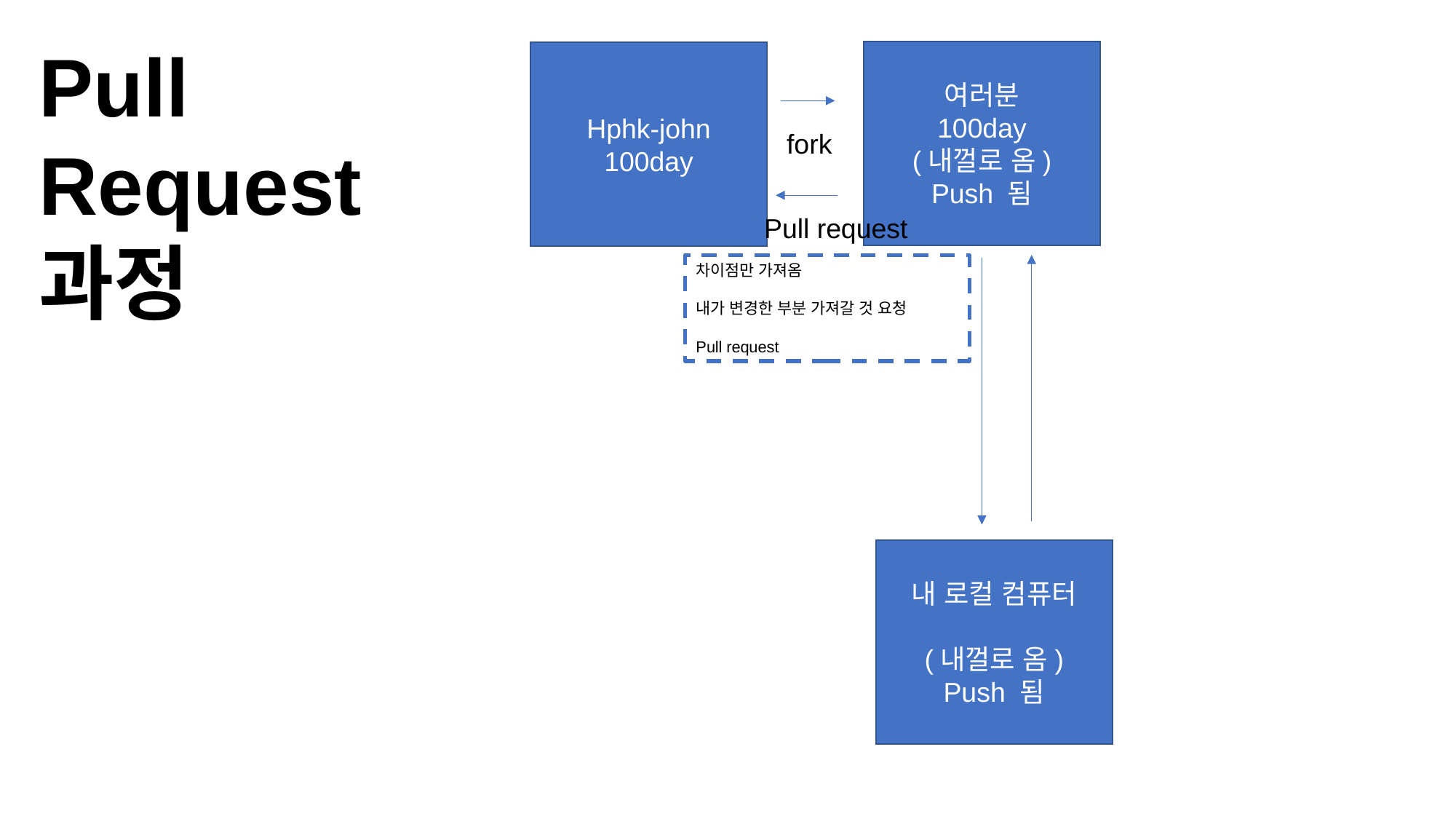

Pull Request 과정
여러분
100day
(내껄로 옴)
Push 됨
Hphk-john
100day
fork
Pull request
차이점만 가져옴

내가 변경한 부분 가져갈 것 요청

Pull request
내 로컬 컴퓨터

(내껄로 옴)
Push 됨